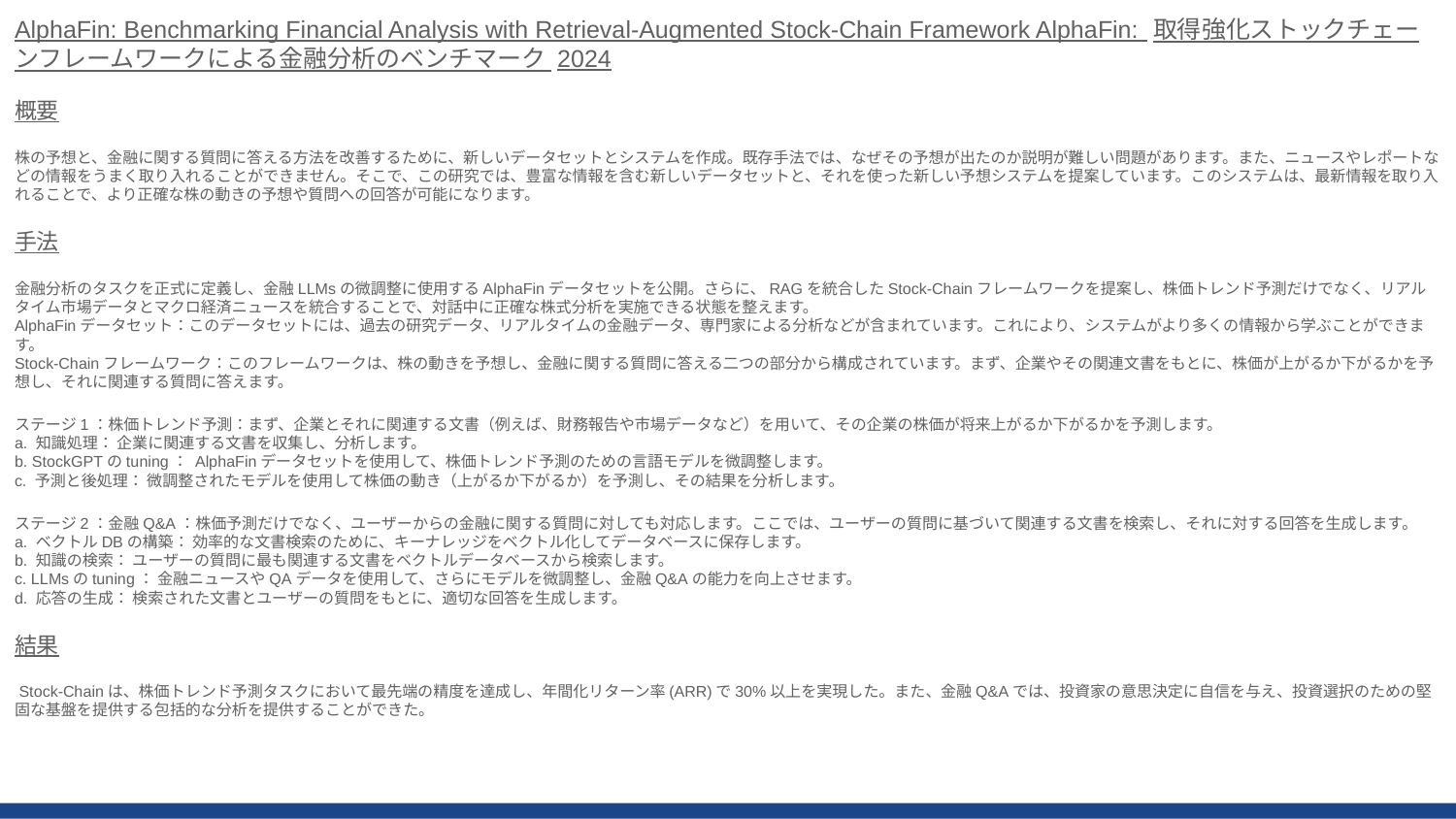

AlphaFin: Benchmarking Financial Analysis with Retrieval-Augmented Stock-Chain Framework AlphaFin: 取得強化ストックチェーンフレームワークによる金融分析のベンチマーク 2024
概要
株の予想と、金融に関する質問に答える方法を改善するために、新しいデータセットとシステムを作成。既存手法では、なぜその予想が出たのか説明が難しい問題があります。また、ニュースやレポートなどの情報をうまく取り入れることができません。そこで、この研究では、豊富な情報を含む新しいデータセットと、それを使った新しい予想システムを提案しています。このシステムは、最新情報を取り入れることで、より正確な株の動きの予想や質問への回答が可能になります。
手法
金融分析のタスクを正式に定義し、金融LLMsの微調整に使用するAlphaFinデータセットを公開。さらに、RAGを統合したStock-Chainフレームワークを提案し、株価トレンド予測だけでなく、リアルタイム市場データとマクロ経済ニュースを統合することで、対話中に正確な株式分析を実施できる状態を整えます。
AlphaFinデータセット：このデータセットには、過去の研究データ、リアルタイムの金融データ、専門家による分析などが含まれています。これにより、システムがより多くの情報から学ぶことができます。
Stock-Chainフレームワーク：このフレームワークは、株の動きを予想し、金融に関する質問に答える二つの部分から構成されています。まず、企業やその関連文書をもとに、株価が上がるか下がるかを予想し、それに関連する質問に答えます。
ステージ1：株価トレンド予測：まず、企業とそれに関連する文書（例えば、財務報告や市場データなど）を用いて、その企業の株価が将来上がるか下がるかを予測します。
a. 知識処理： 企業に関連する文書を収集し、分析します。
b. StockGPTのtuning： AlphaFinデータセットを使用して、株価トレンド予測のための言語モデルを微調整します。
c. 予測と後処理： 微調整されたモデルを使用して株価の動き（上がるか下がるか）を予測し、その結果を分析します。
ステージ2：金融Q&A：株価予測だけでなく、ユーザーからの金融に関する質問に対しても対応します。ここでは、ユーザーの質問に基づいて関連する文書を検索し、それに対する回答を生成します。
a. ベクトルDBの構築： 効率的な文書検索のために、キーナレッジをベクトル化してデータベースに保存します。
b. 知識の検索： ユーザーの質問に最も関連する文書をベクトルデータベースから検索します。
c. LLMsのtuning： 金融ニュースやQAデータを使用して、さらにモデルを微調整し、金融Q&Aの能力を向上させます。
d. 応答の生成： 検索された文書とユーザーの質問をもとに、適切な回答を生成します。
結果
 Stock-Chainは、株価トレンド予測タスクにおいて最先端の精度を達成し、年間化リターン率(ARR)で30%以上を実現した。また、金融Q&Aでは、投資家の意思決定に自信を与え、投資選択のための堅固な基盤を提供する包括的な分析を提供することができた。